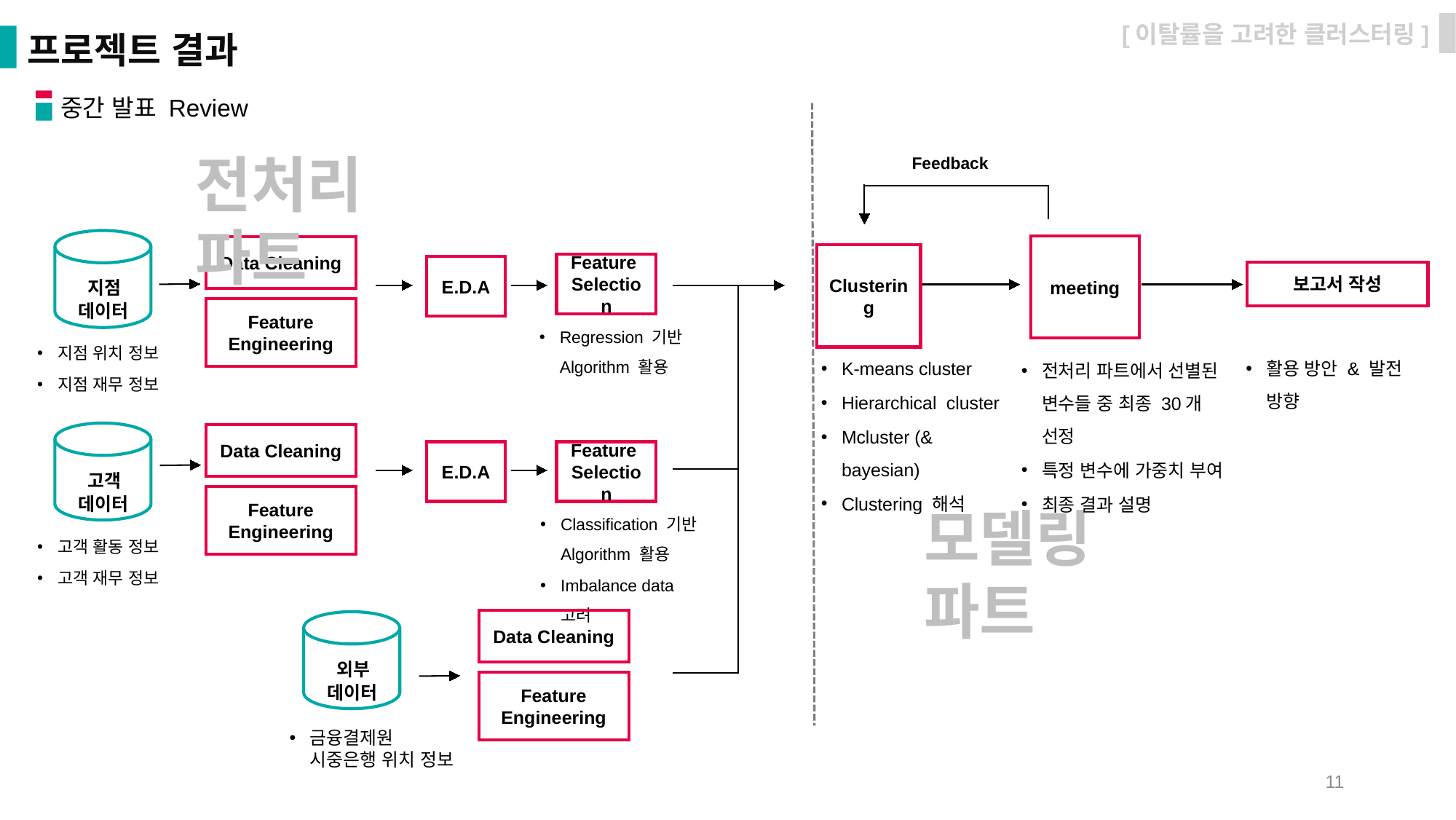

[이탈률을 고려한 클러스터링]
프로젝트 결과

중간 발표 Review

Feedback

meeting

보고서 작성

활용 방안 & 발전 방향
K-means cluster
Hierarchical  cluster
Mcluster (& bayesian)
Clustering 해석
전처리 파트에서 선별된
변수들 중 최종 30개 선정
특정 변수에 가중치 부여
최종 결과 설명
모델링 파트
전처리 파트

 지점
데이터
Data Cleaning
Clustering
Feature
Selection
E.D.A

Feature
Engineering
Regression 기반 Algorithm 활용
지점 위치 정보
지점 재무 정보

 고객
데이터
Data Cleaning
E.D.A
Feature
Selection

Feature
Engineering
Classification 기반 Algorithm 활용
Imbalance data 고려
고객 활동 정보
고객 재무 정보
Data Cleaning

 외부
데이터

Feature
Engineering
금융결제원
시중은행 위치 정보
11